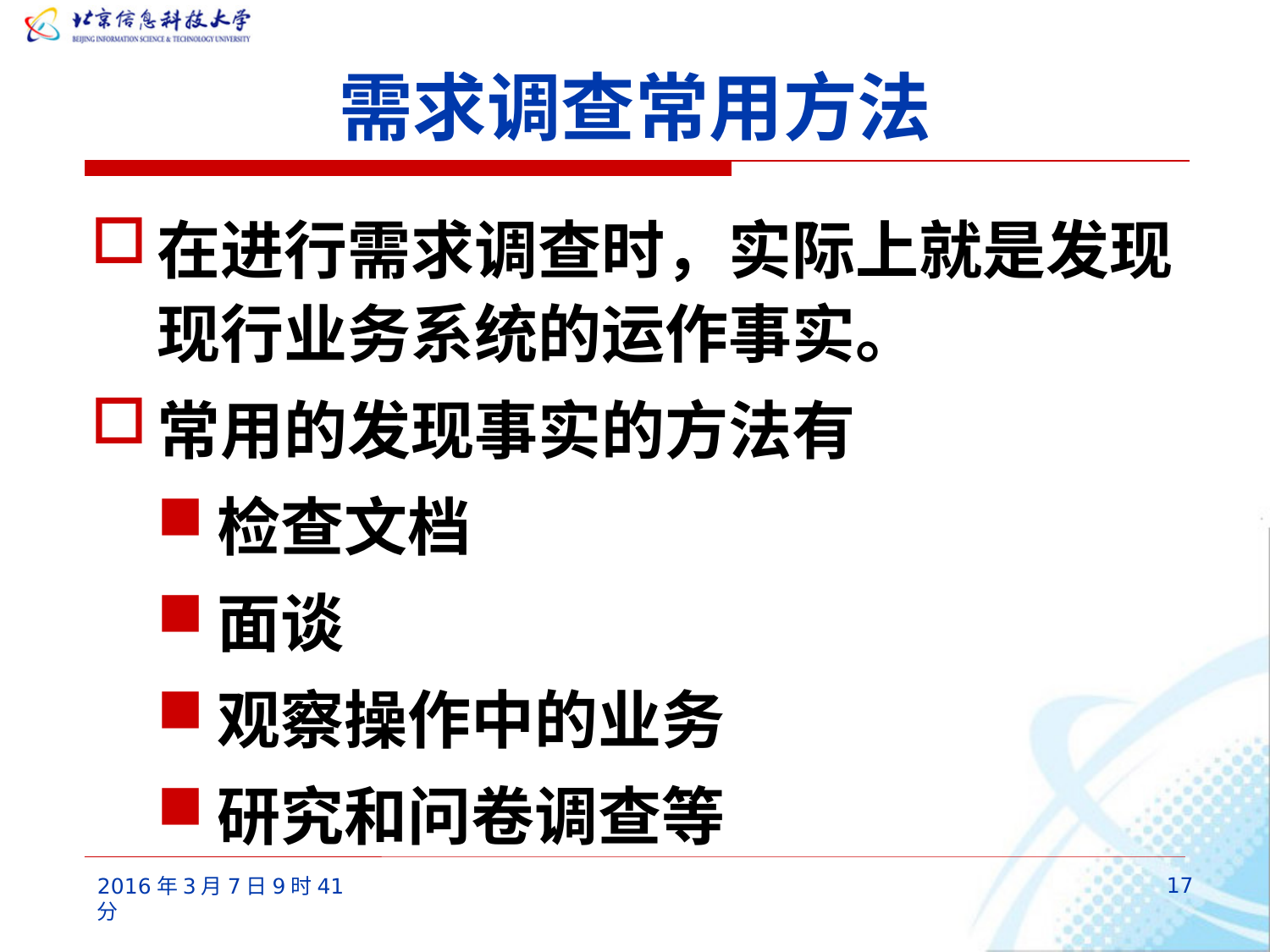

# 需求调查常用方法
在进行需求调查时，实际上就是发现现行业务系统的运作事实。
常用的发现事实的方法有
检查文档
面谈
观察操作中的业务
研究和问卷调查等
2016年3月7日9时41分